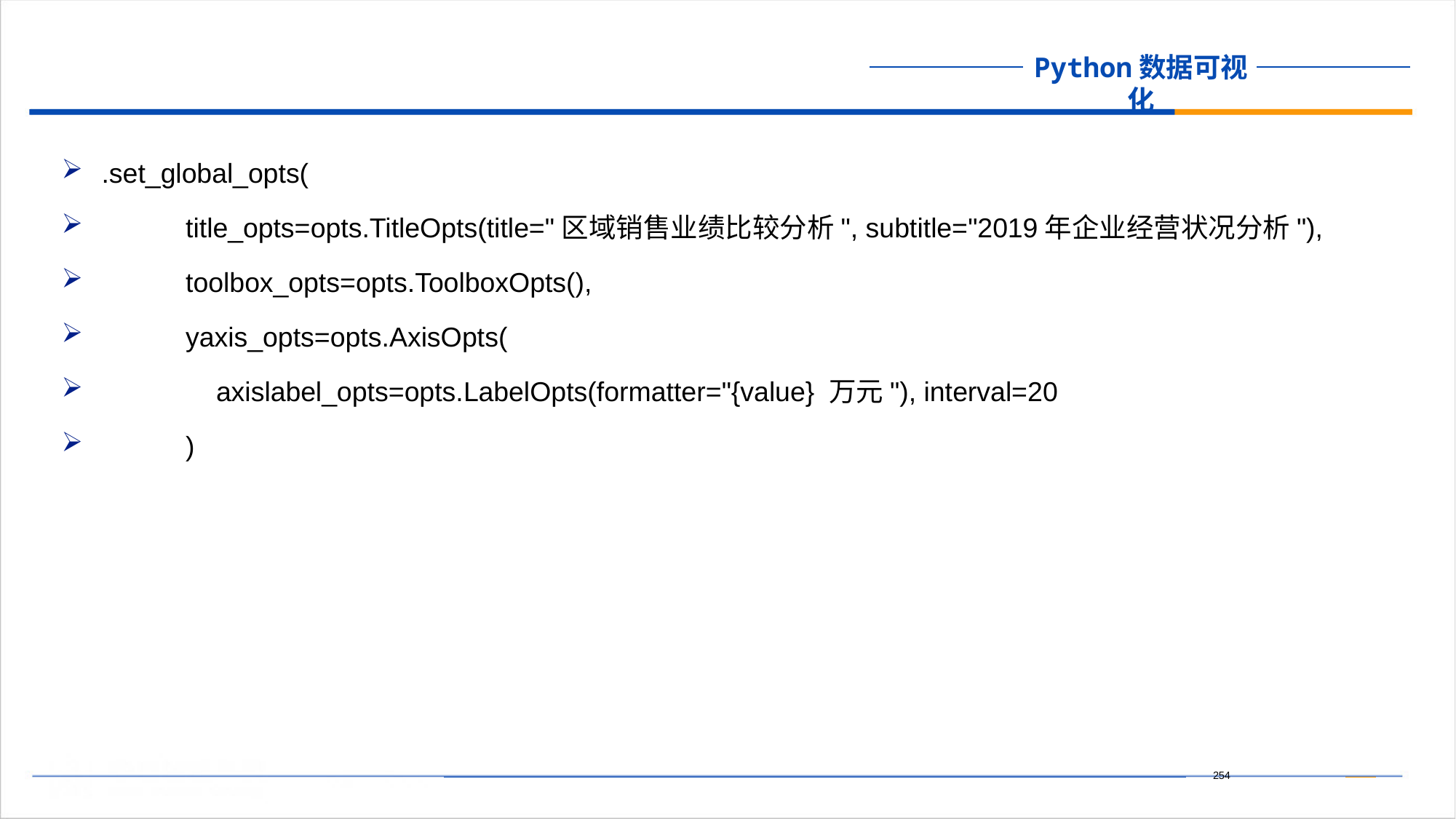

.set_global_opts(
            title_opts=opts.TitleOpts(title="区域销售业绩比较分析", subtitle="2019年企业经营状况分析"),
            toolbox_opts=opts.ToolboxOpts(),
            yaxis_opts=opts.AxisOpts(
                axislabel_opts=opts.LabelOpts(formatter="{value} 万元"), interval=20
            )